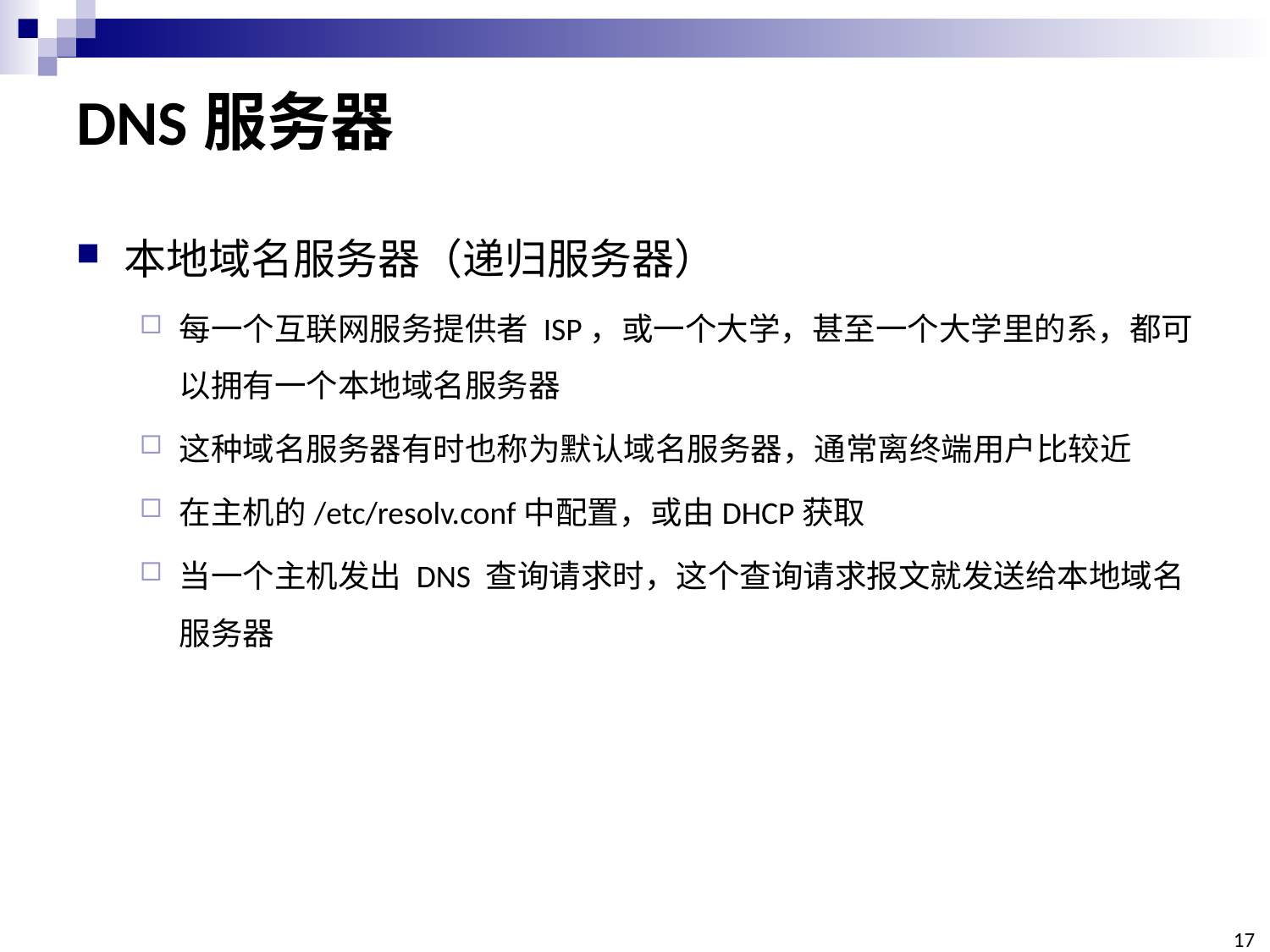

# DNS服务器
本地域名服务器（递归服务器）
每一个互联网服务提供者 ISP，或一个大学，甚至一个大学里的系，都可以拥有一个本地域名服务器
这种域名服务器有时也称为默认域名服务器，通常离终端用户比较近
在主机的/etc/resolv.conf中配置，或由DHCP获取
当一个主机发出 DNS 查询请求时，这个查询请求报文就发送给本地域名服务器
17